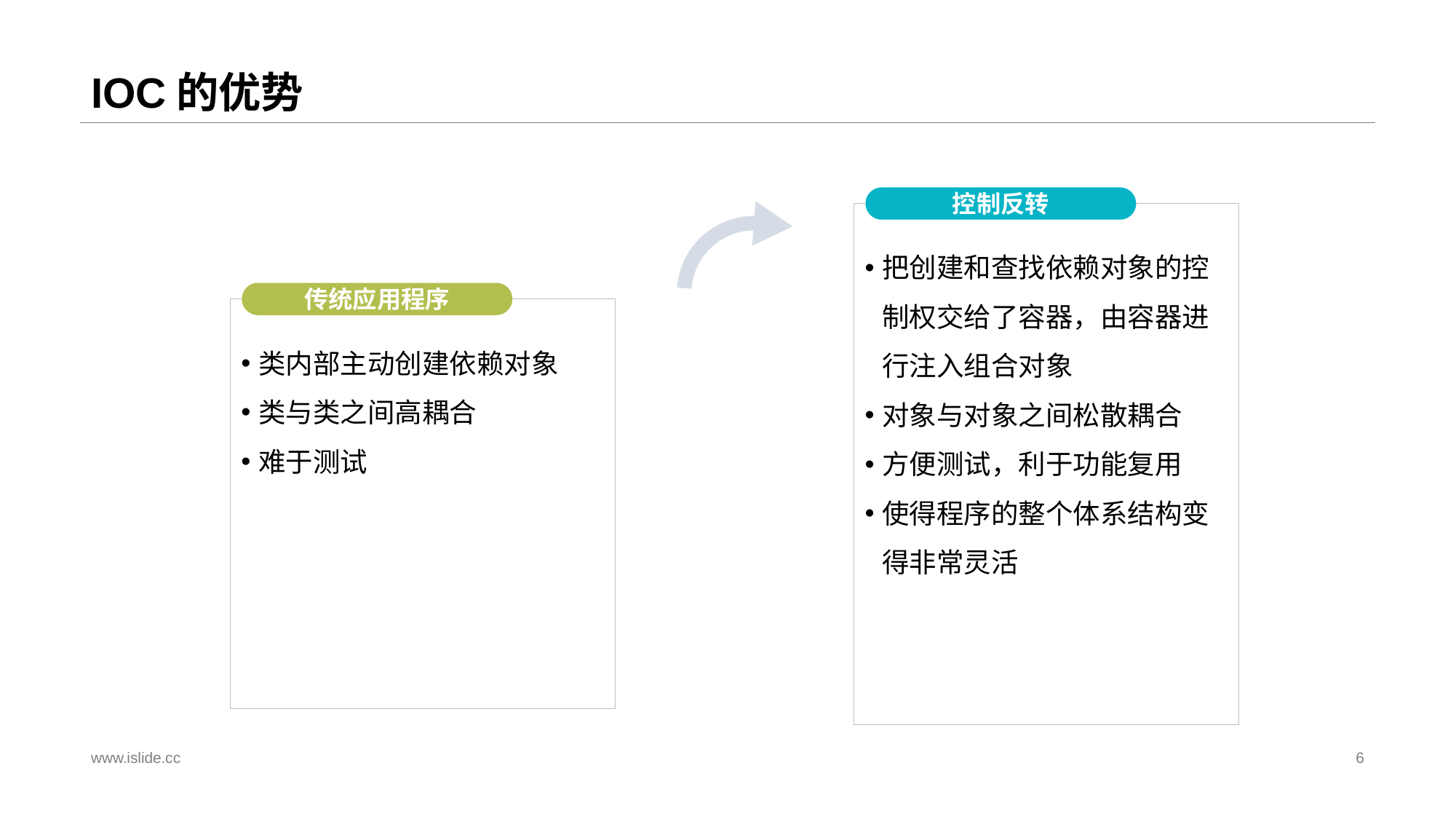

# IOC的优势
控制反转

把创建和查找依赖对象的控制权交给了容器，由容器进行注入组合对象
对象与对象之间松散耦合
方便测试，利于功能复用
使得程序的整个体系结构变得非常灵活

传统应用程序

类内部主动创建依赖对象
类与类之间高耦合
难于测试
www.islide.cc
6